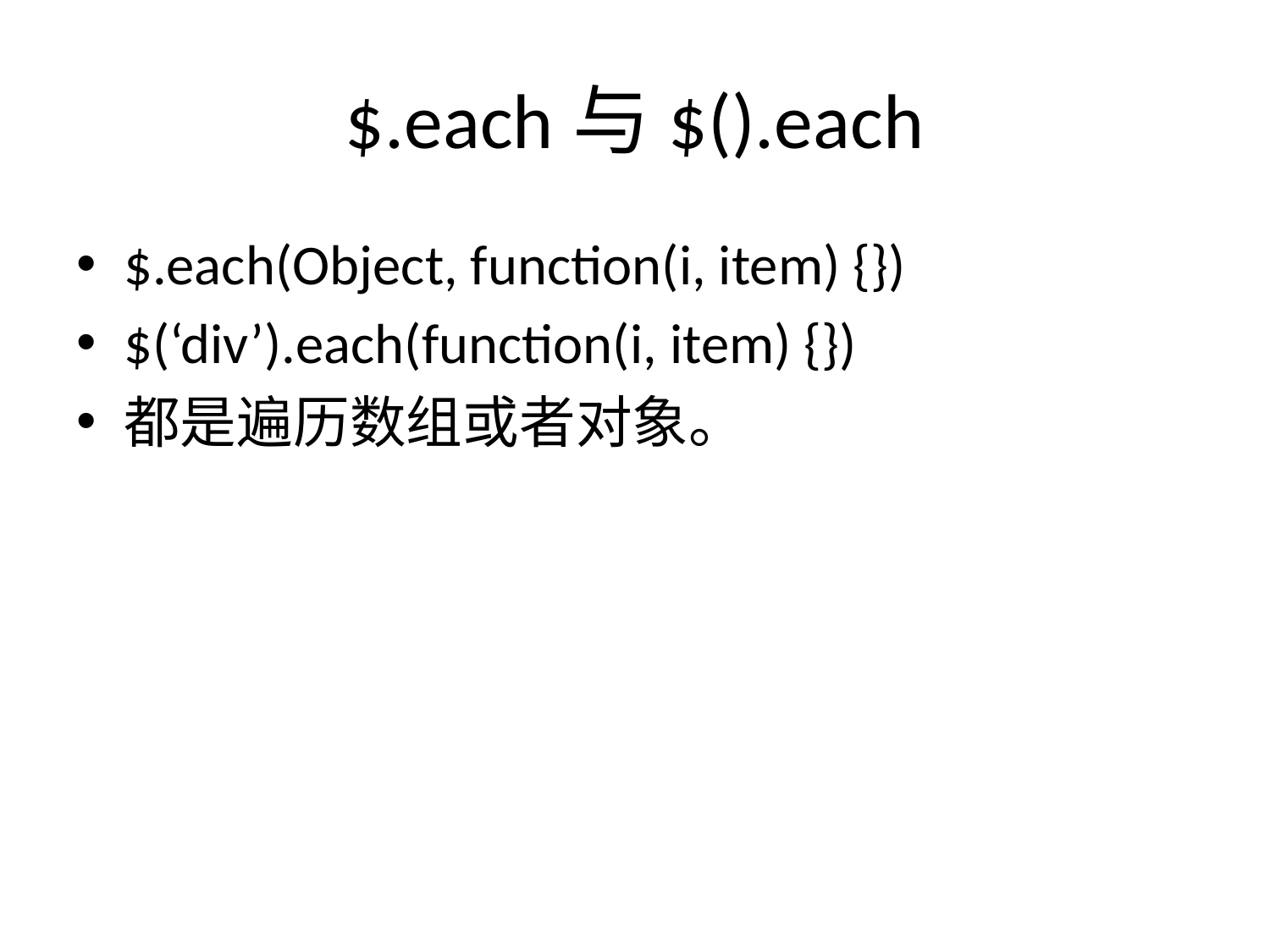

# $.each与$().each
$.each(Object, function(i, item) {})
$(‘div’).each(function(i, item) {})
都是遍历数组或者对象。